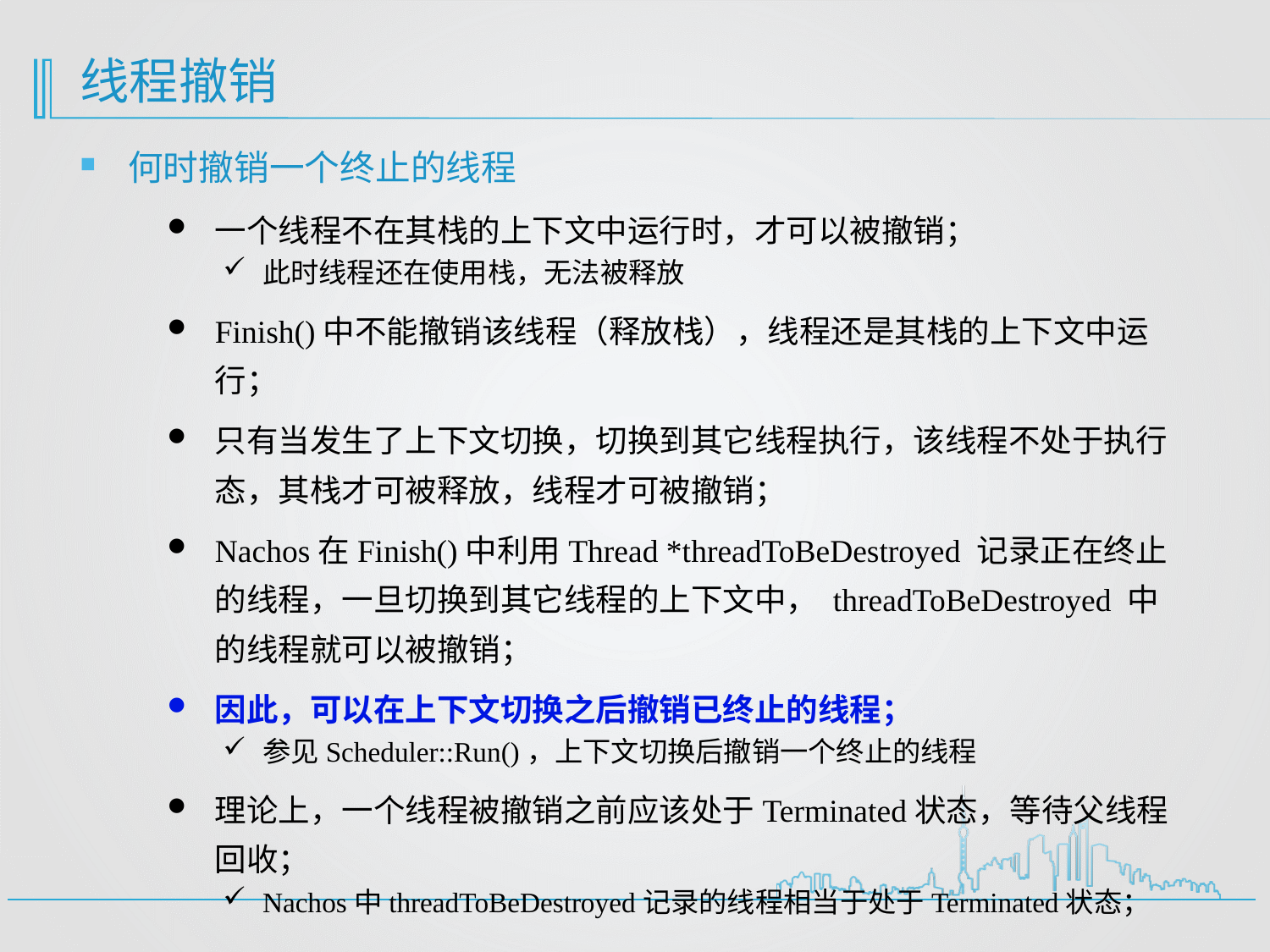

# 线程撤销
何时撤销一个终止的线程
一个线程不在其栈的上下文中运行时，才可以被撤销；
此时线程还在使用栈，无法被释放
Finish()中不能撤销该线程（释放栈），线程还是其栈的上下文中运行；
只有当发生了上下文切换，切换到其它线程执行，该线程不处于执行态，其栈才可被释放，线程才可被撤销；
Nachos在Finish()中利用Thread *threadToBeDestroyed 记录正在终止的线程，一旦切换到其它线程的上下文中， threadToBeDestroyed 中的线程就可以被撤销；
因此，可以在上下文切换之后撤销已终止的线程；
参见Scheduler::Run()，上下文切换后撤销一个终止的线程
理论上，一个线程被撤销之前应该处于Terminated状态，等待父线程回收；
Nachos中threadToBeDestroyed记录的线程相当于处于Terminated状态；